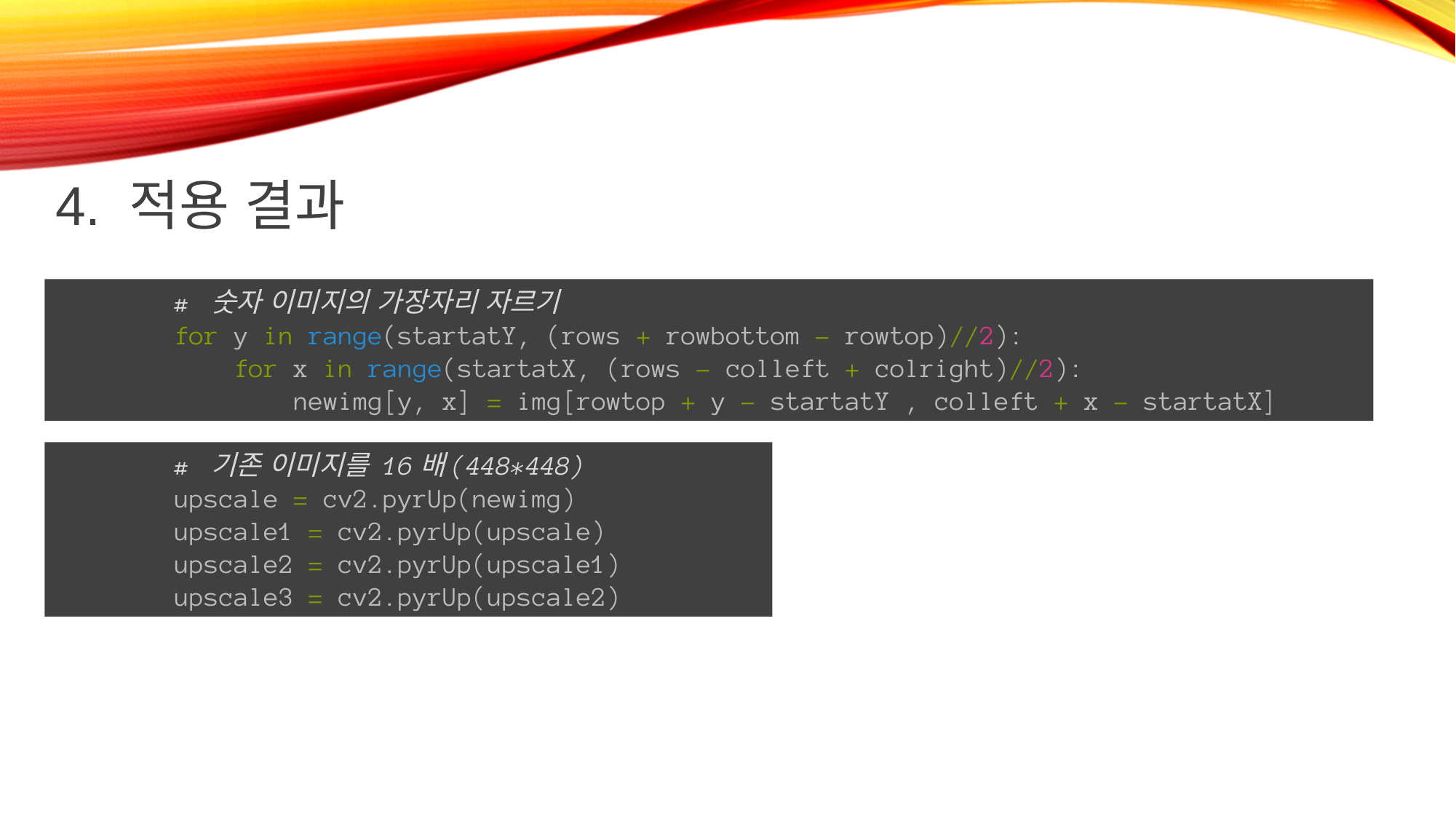

4. 적용 결과
        # 숫자 이미지의 가장자리 자르기
        for y in range(startatY, (rows + rowbottom - rowtop)//2):
            for x in range(startatX, (rows - colleft + colright)//2):
                newimg[y, x] = img[rowtop + y - startatY , colleft + x - startatX]

        # 기존 이미지를 16배(448*448)
        upscale = cv2.pyrUp(newimg)
        upscale1 = cv2.pyrUp(upscale)
        upscale2 = cv2.pyrUp(upscale1)
        upscale3 = cv2.pyrUp(upscale2)